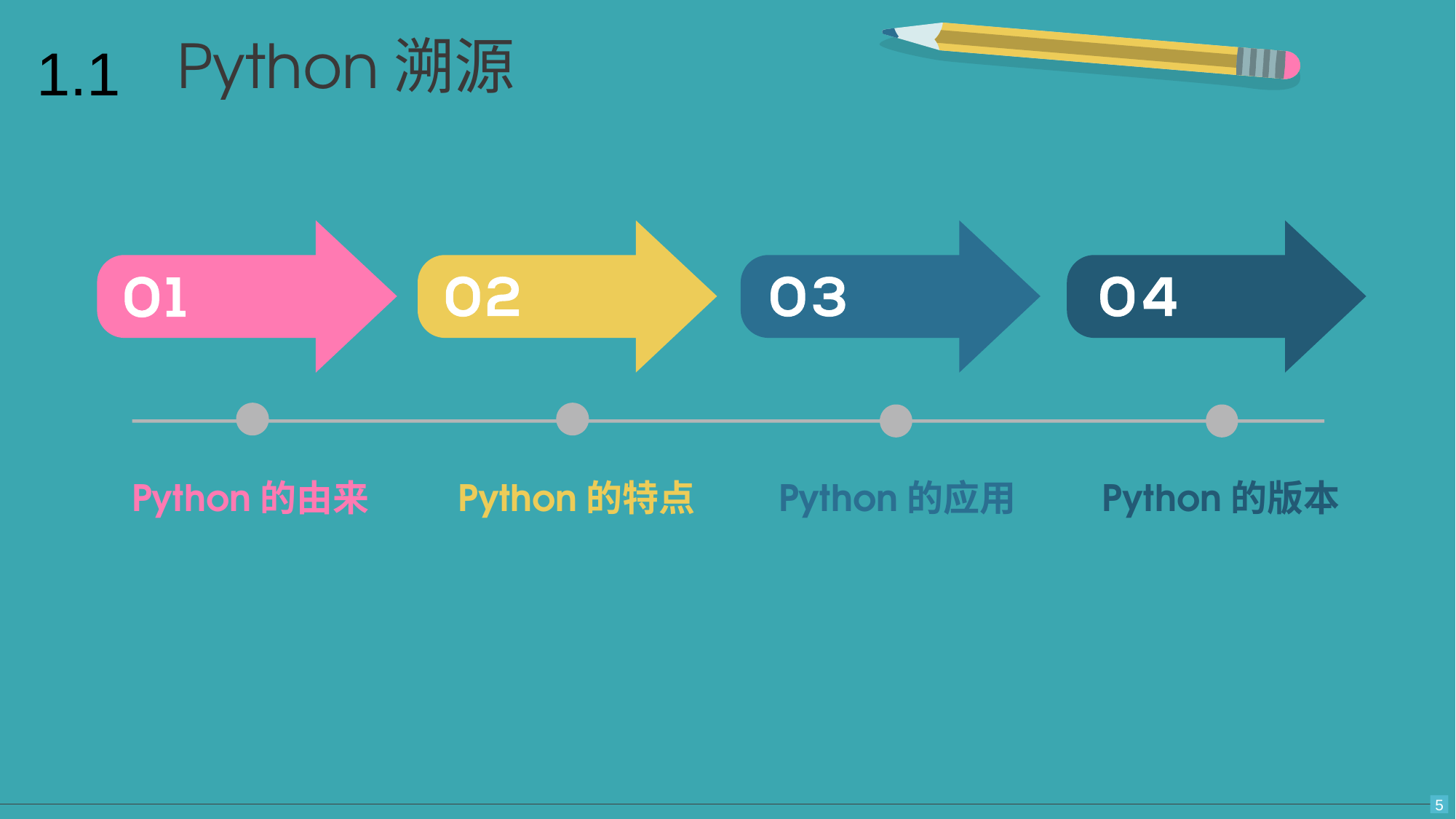

Python溯源

1.1

Python的由来
Python的特点
Python的应用
Python的版本
5